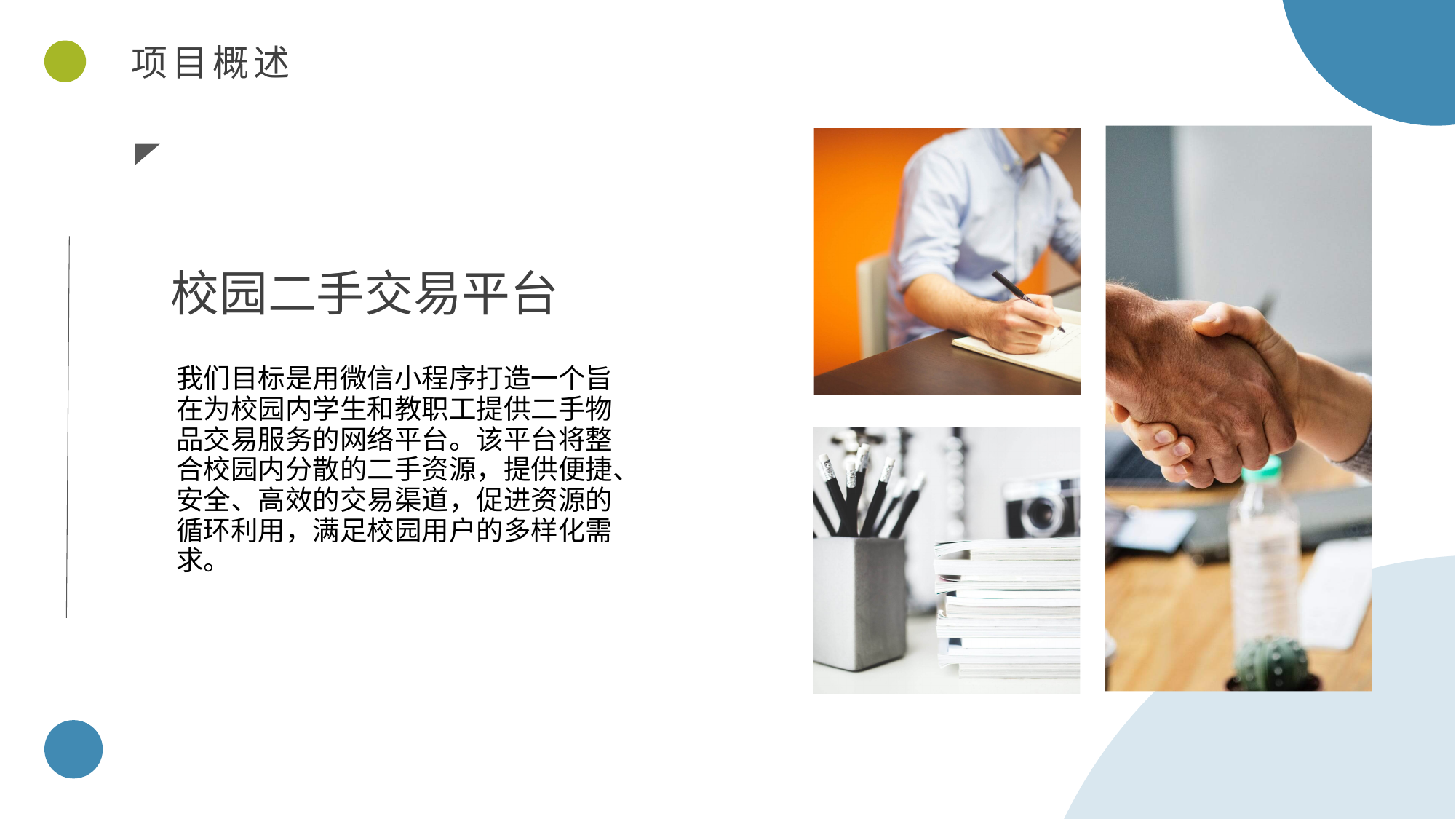

项目概述

https://www.ypppt.com/

校园二手交易平台
我们目标是用微信小程序打造一个旨在为校园内学生和教职工提供二手物品交易服务的网络平台。该平台将整合校园内分散的二手资源，提供便捷、安全、高效的交易渠道，促进资源的循环利用，满足校园用户的多样化需求。